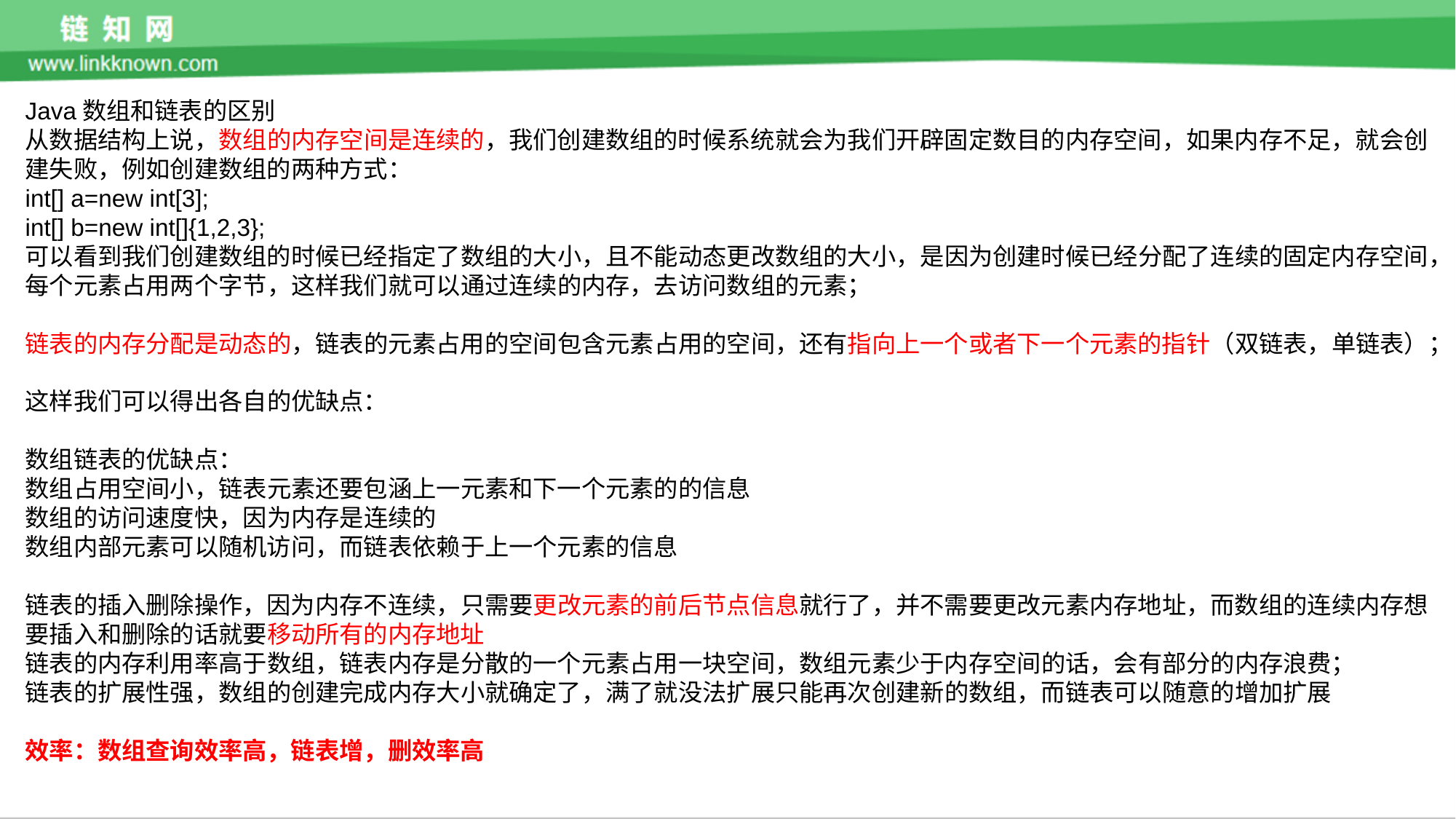

Java数组和链表的区别
从数据结构上说，数组的内存空间是连续的，我们创建数组的时候系统就会为我们开辟固定数目的内存空间，如果内存不足，就会创建失败，例如创建数组的两种方式：
int[] a=new int[3];
int[] b=new int[]{1,2,3};
可以看到我们创建数组的时候已经指定了数组的大小，且不能动态更改数组的大小，是因为创建时候已经分配了连续的固定内存空间，每个元素占用两个字节，这样我们就可以通过连续的内存，去访问数组的元素；

链表的内存分配是动态的，链表的元素占用的空间包含元素占用的空间，还有指向上一个或者下一个元素的指针（双链表，单链表）；

这样我们可以得出各自的优缺点：

数组链表的优缺点：
数组占用空间小，链表元素还要包涵上一元素和下一个元素的的信息
数组的访问速度快，因为内存是连续的
数组内部元素可以随机访问，而链表依赖于上一个元素的信息

链表的插入删除操作，因为内存不连续，只需要更改元素的前后节点信息就行了，并不需要更改元素内存地址，而数组的连续内存想要插入和删除的话就要移动所有的内存地址
链表的内存利用率高于数组，链表内存是分散的一个元素占用一块空间，数组元素少于内存空间的话，会有部分的内存浪费；
链表的扩展性强，数组的创建完成内存大小就确定了，满了就没法扩展只能再次创建新的数组，而链表可以随意的增加扩展

效率：数组查询效率高，链表增，删效率高